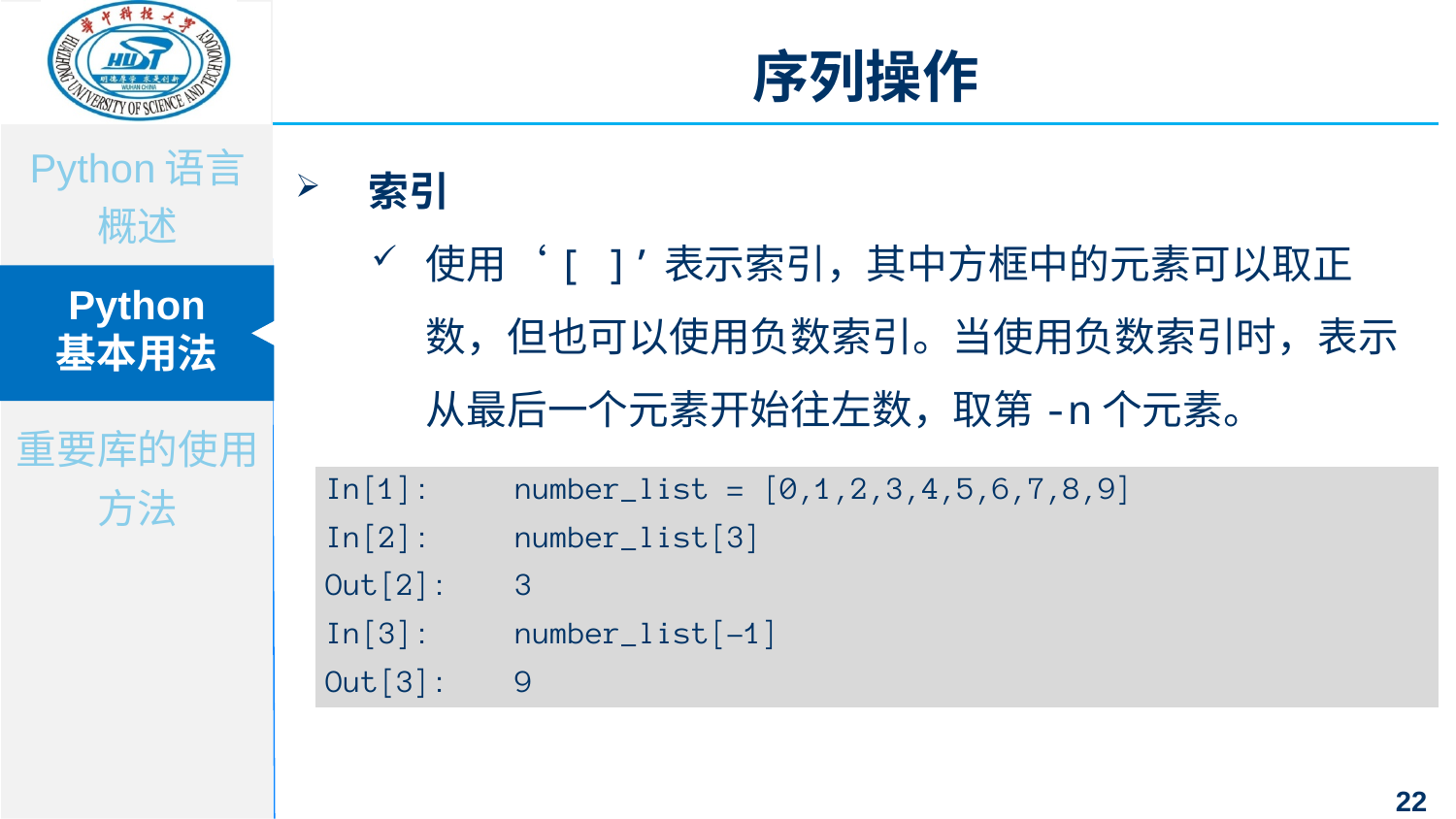

序列操作
索引
使用‘[ ]’表示索引，其中方框中的元素可以取正数，但也可以使用负数索引。当使用负数索引时，表示从最后一个元素开始往左数，取第-n个元素。

| In[1]: | number\_list = [0,1,2,3,4,5,6,7,8,9] |
| --- | --- |
| In[2]: | number\_list[3] |
| Out[2]: | 3 |
| In[3]: | number\_list[-1] |
| Out[3]: | 9 |